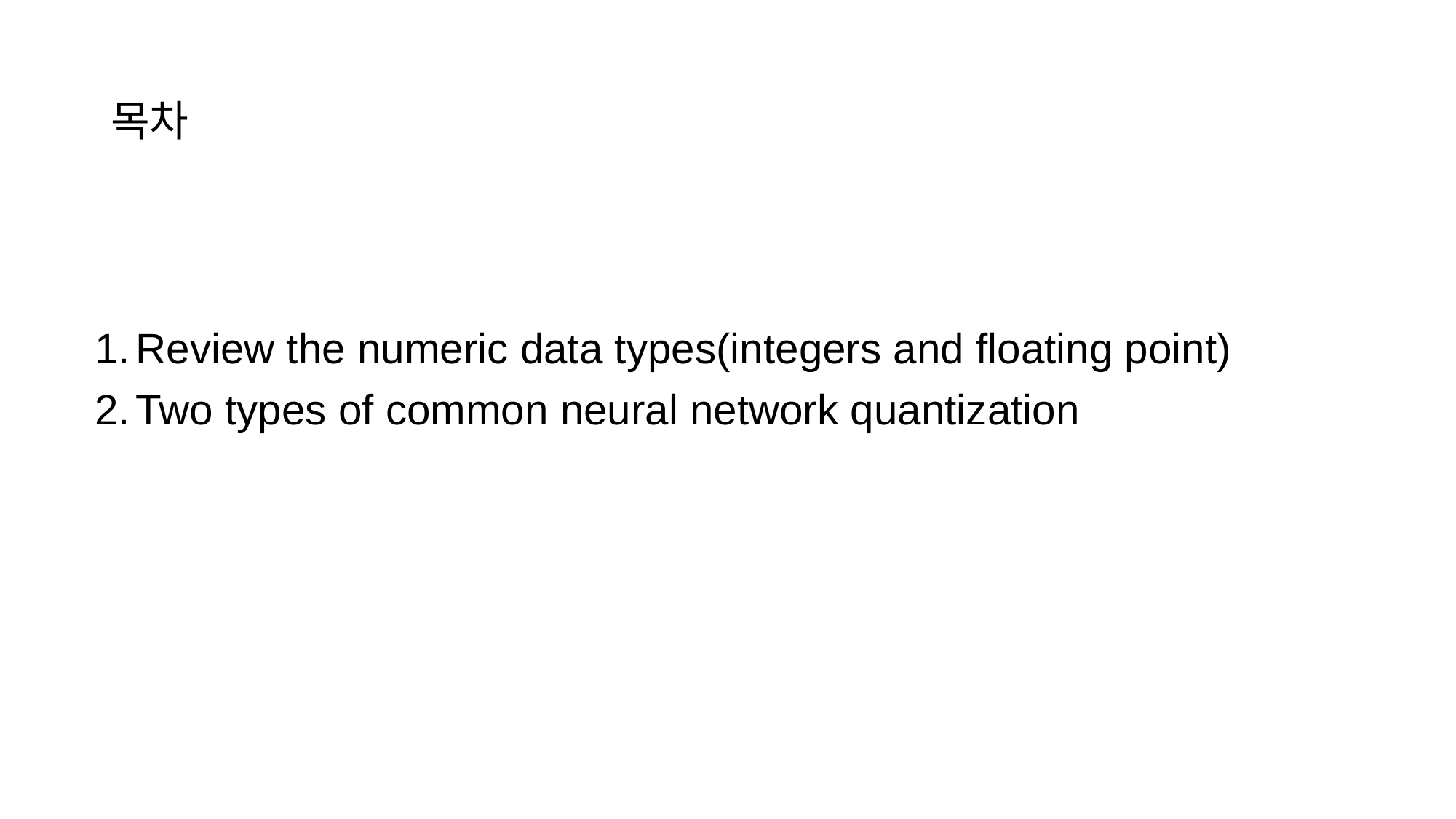

# 목차
Review the numeric data types(integers and floating point)
Two types of common neural network quantization